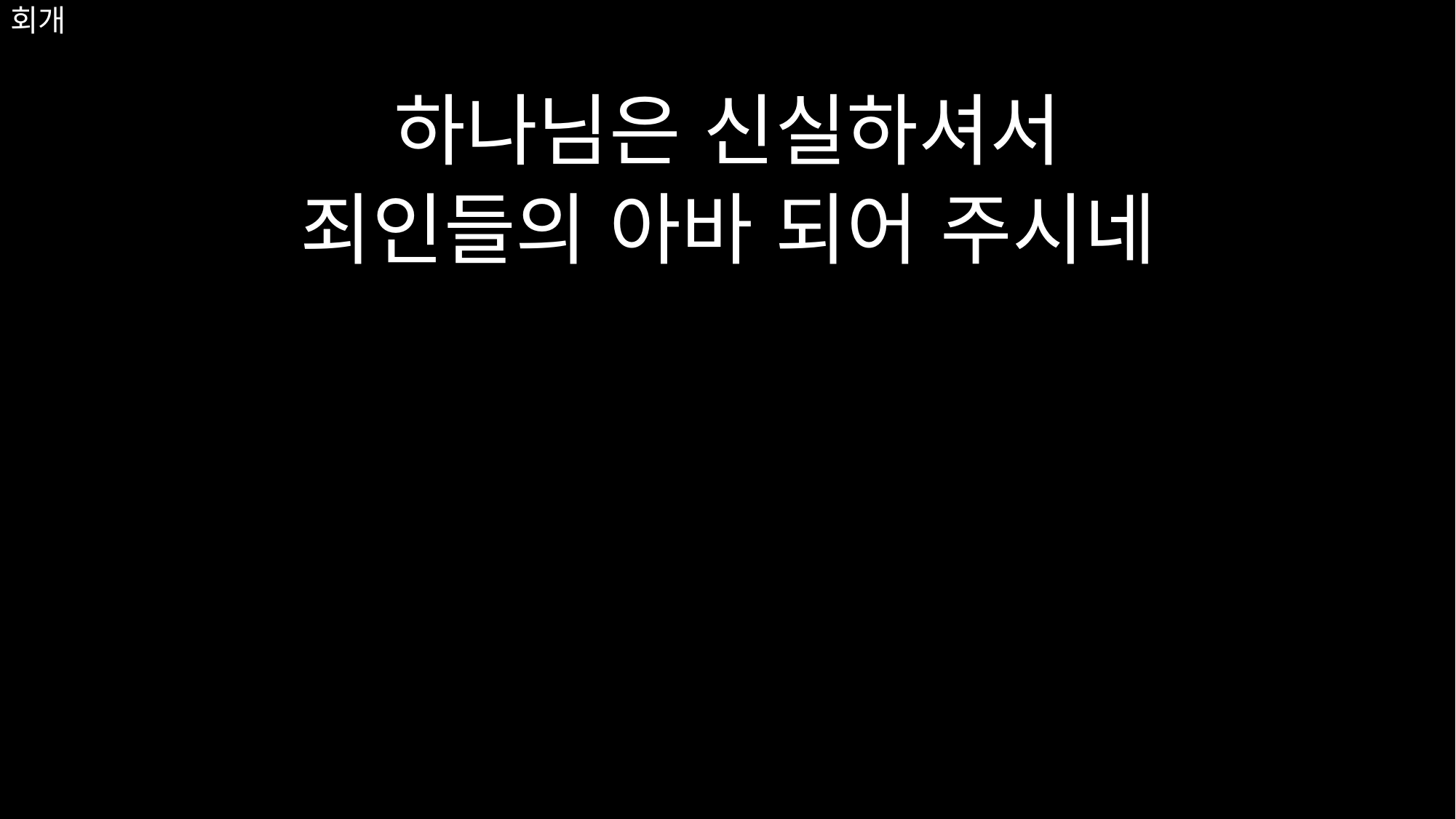

하나님은 신실하셔서
죄인들의 아바 되어 주시네

# 회개